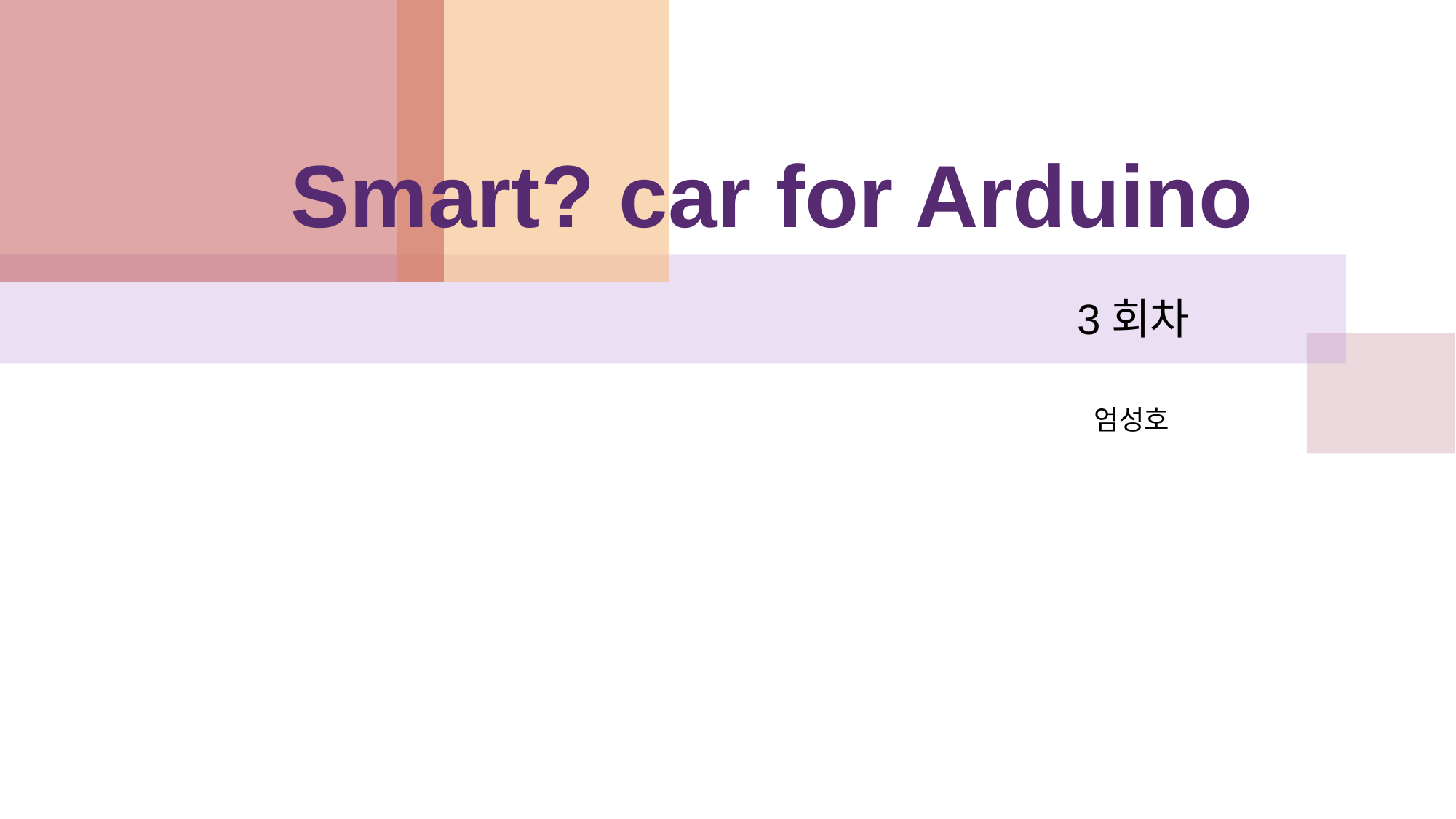

# Smart? car for Arduino
3회차
엄성호